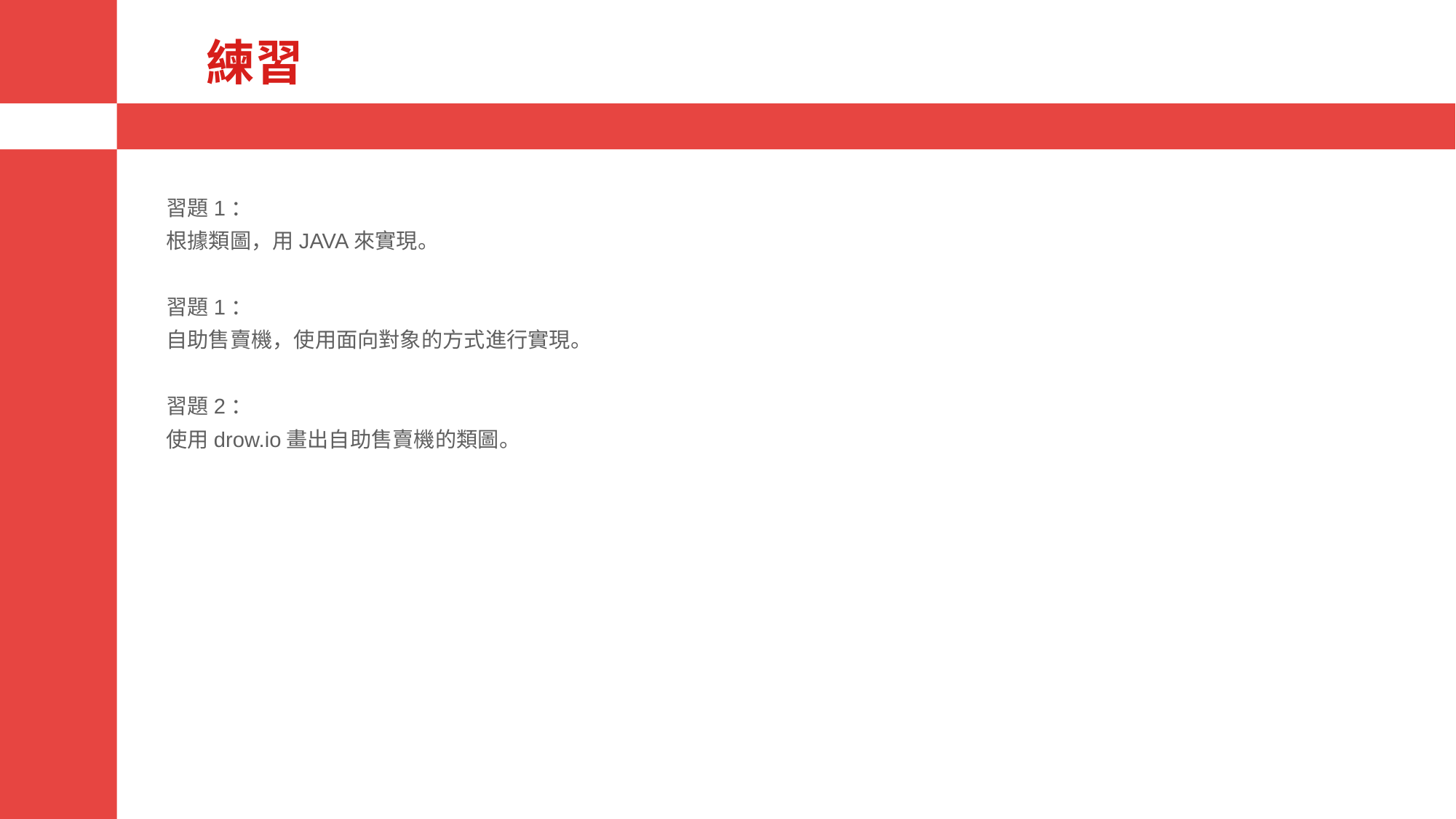

# 練習
習題1：
根據類圖，用JAVA來實現。

習題1：
自助售賣機，使用面向對象的方式進行實現。

習題2：
使用drow.io畫出自助售賣機的類圖。